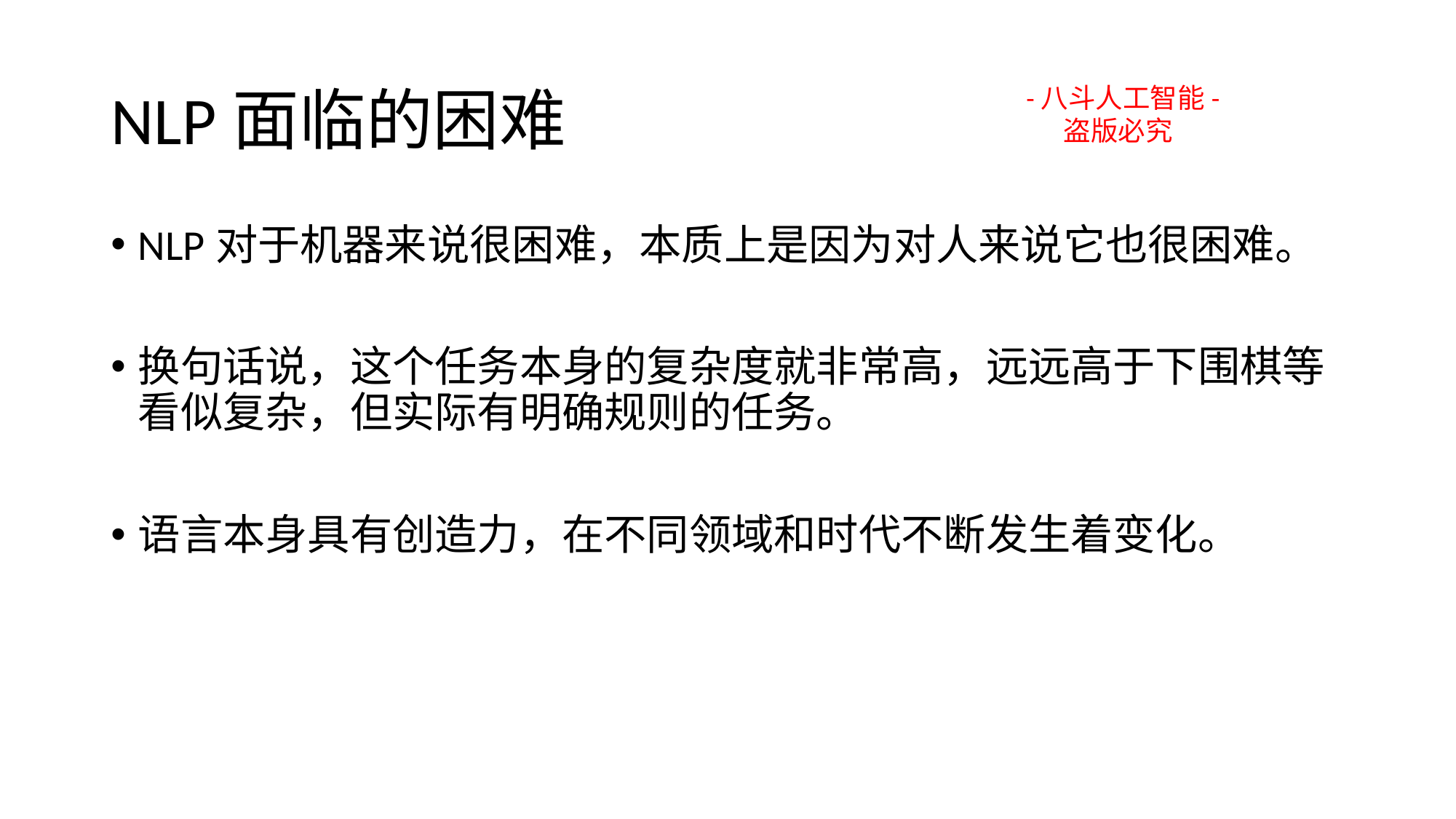

# NLP面临的困难
-八斗人工智能-
     盗版必究
NLP对于机器来说很困难，本质上是因为对人来说它也很困难。

换句话说，这个任务本身的复杂度就非常高，远远高于下围棋等看似复杂，但实际有明确规则的任务。

语言本身具有创造力，在不同领域和时代不断发生着变化。